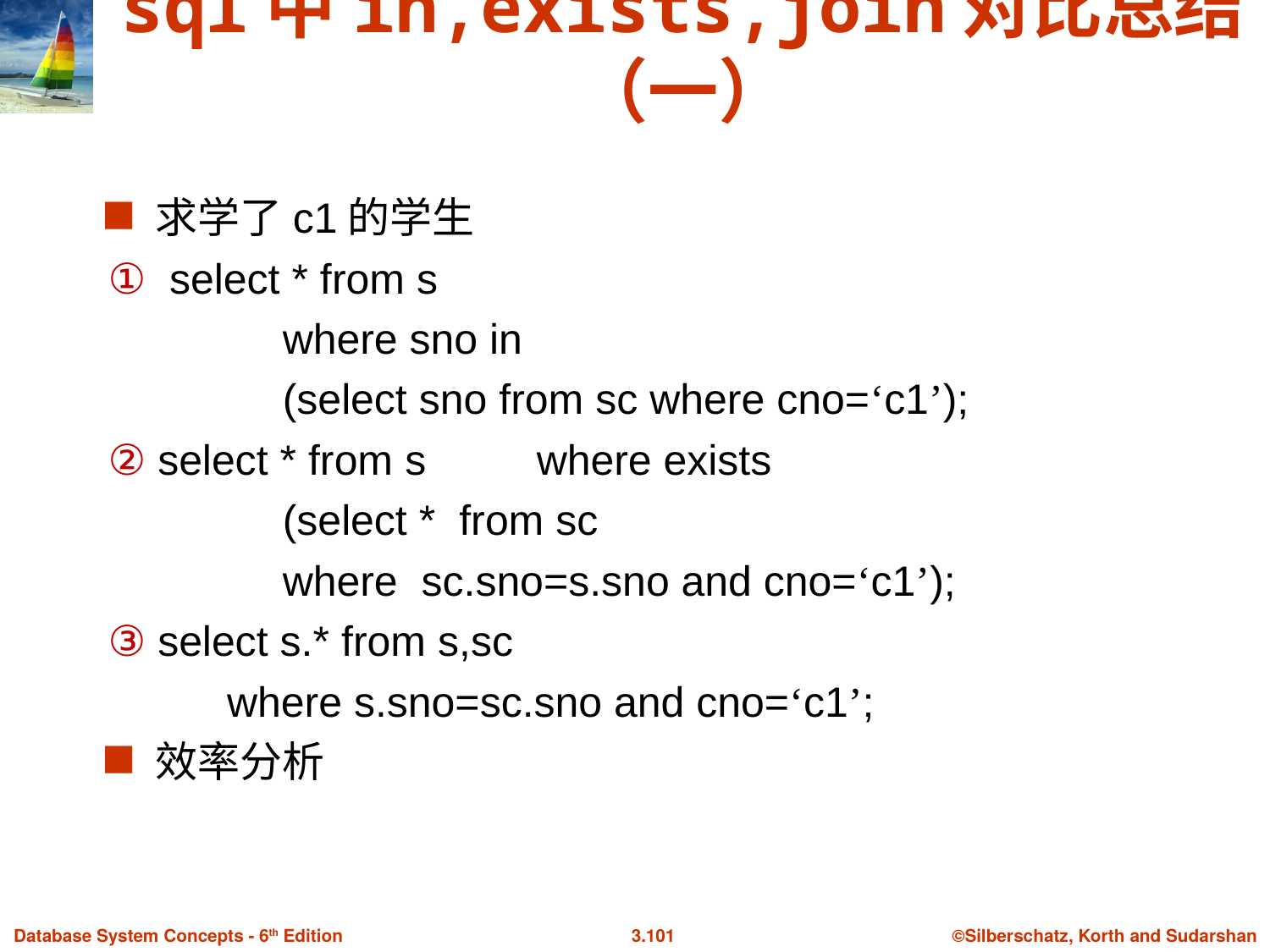

# sql中in,exists,join对比总结（一）
求学了c1的学生
①  select * from s
		where sno in
		(select sno from sc where cno=‘c1’);
② select * from s	where exists
		(select *  from sc
		where  sc.sno=s.sno and cno=‘c1’);
③ select s.* from s,sc
where s.sno=sc.sno and cno=‘c1’;
效率分析